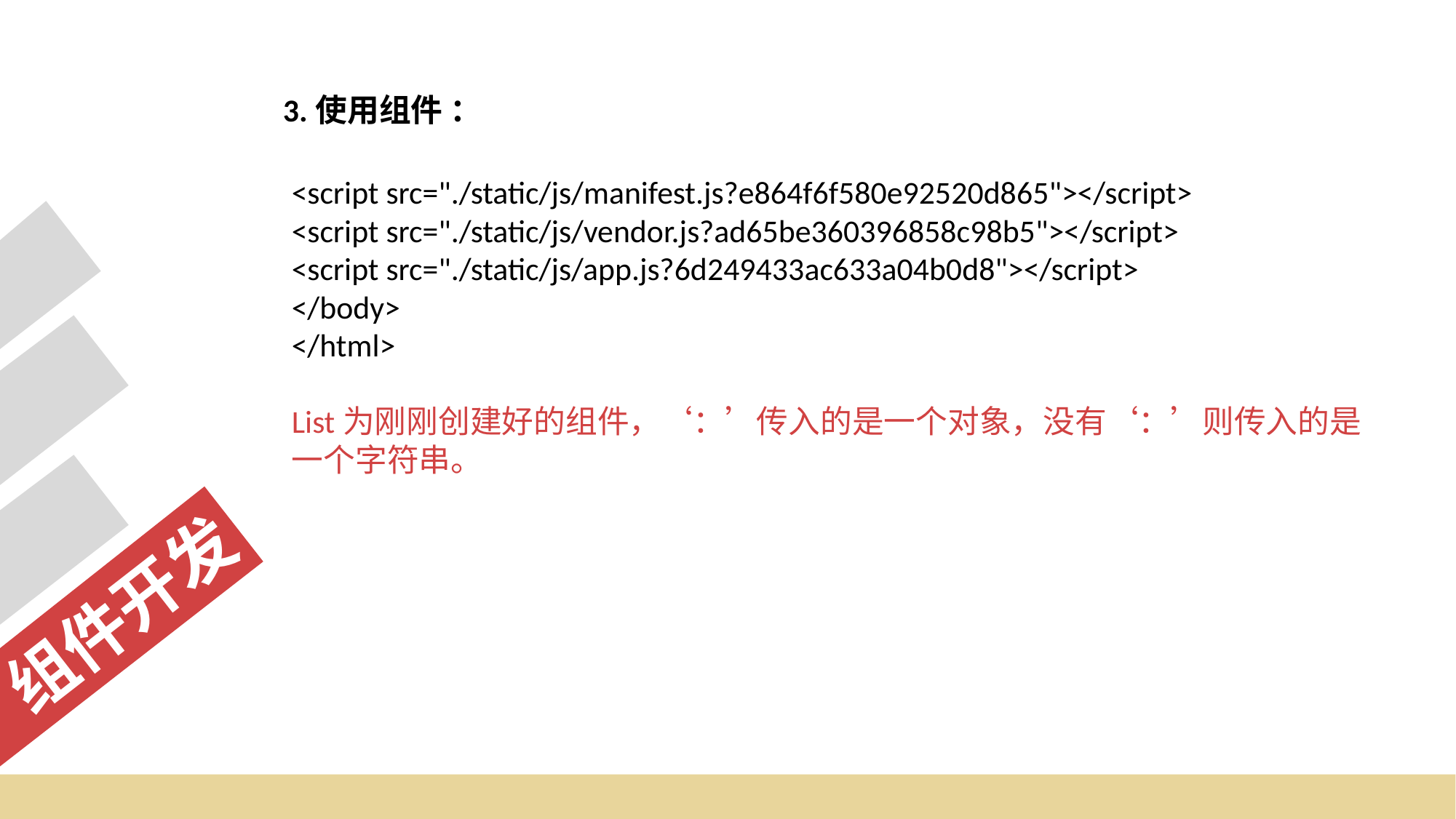

组件开发

3.使用组件 ：
<script src="./static/js/manifest.js?e864f6f580e92520d865"></script>
<script src="./static/js/vendor.js?ad65be360396858c98b5"></script>
<script src="./static/js/app.js?6d249433ac633a04b0d8"></script>
</body>
</html>

List为刚刚创建好的组件，‘：’传入的是一个对象，没有‘：’则传入的是一个字符串。